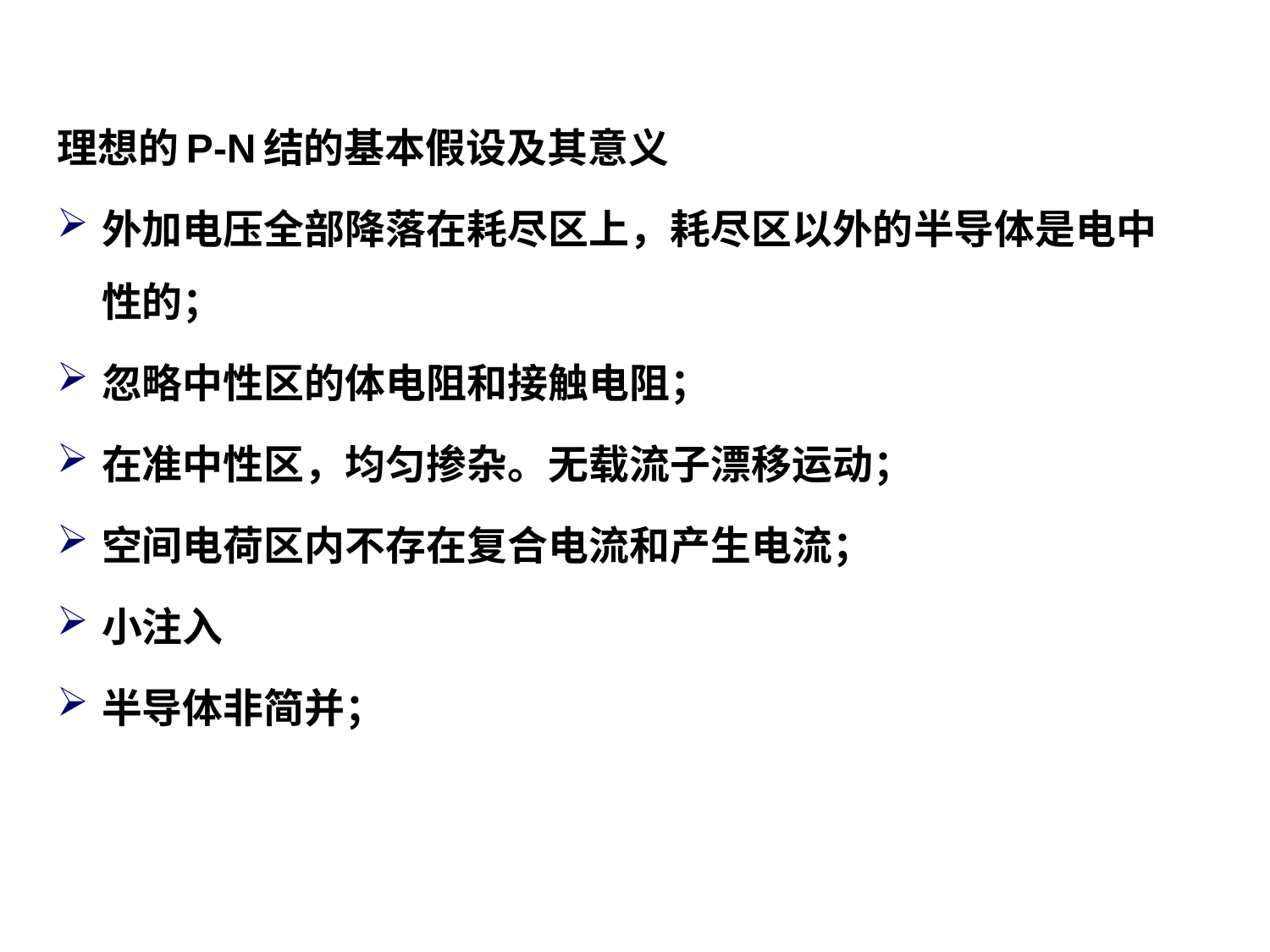

理想的P-N结的基本假设及其意义
外加电压全部降落在耗尽区上，耗尽区以外的半导体是电中性的；
忽略中性区的体电阻和接触电阻；
在准中性区，均匀掺杂。无载流子漂移运动；
空间电荷区内不存在复合电流和产生电流；
小注入
半导体非简并；

31